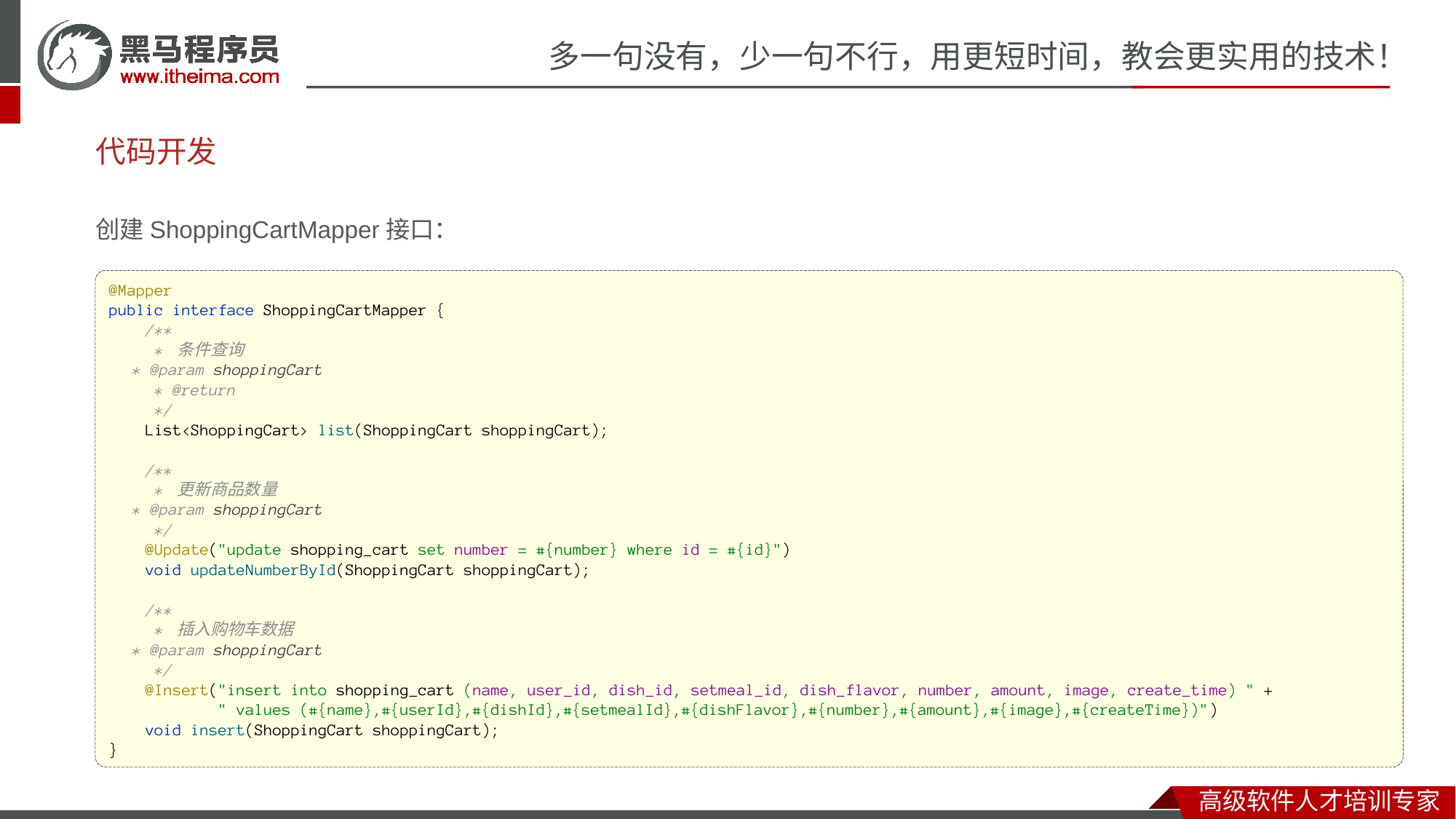

# 代码开发
创建ShoppingCartMapper接口：
@Mapper
public interface ShoppingCartMapper {
    /**
     * 条件查询
     * @param shoppingCart
     * @return
     */
    List<ShoppingCart> list(ShoppingCart shoppingCart);
    /**
     * 更新商品数量
     * @param shoppingCart
     */
    @Update("update shopping_cart set number = #{number} where id = #{id}")
    void updateNumberById(ShoppingCart shoppingCart);
    /**
     * 插入购物车数据
     * @param shoppingCart
     */
    @Insert("insert into shopping_cart (name, user_id, dish_id, setmeal_id, dish_flavor, number, amount, image, create_time) " +
            " values (#{name},#{userId},#{dishId},#{setmealId},#{dishFlavor},#{number},#{amount},#{image},#{createTime})")
    void insert(ShoppingCart shoppingCart);
}